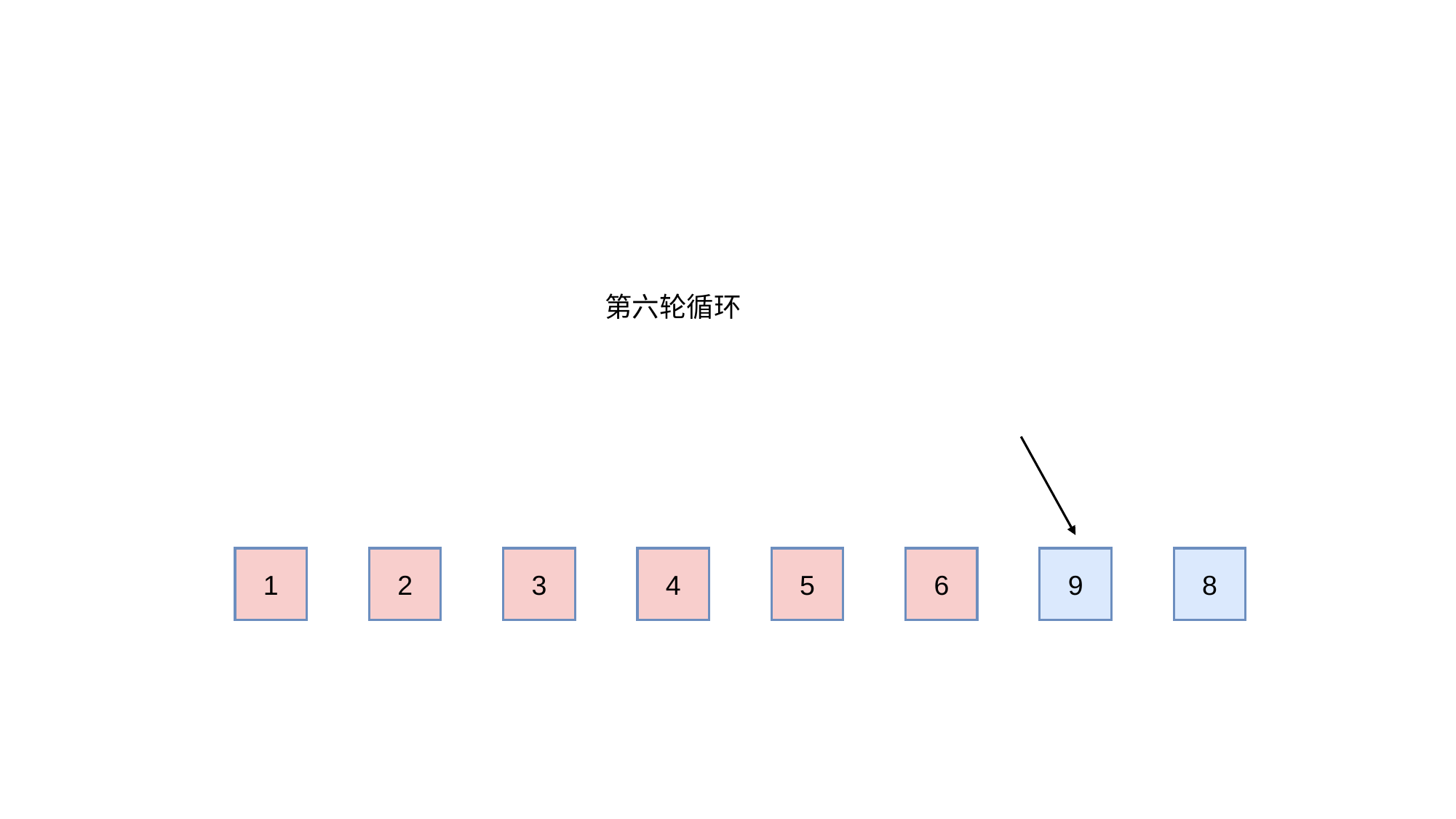

第六轮循环
1
5
4
3
6
9
8
2